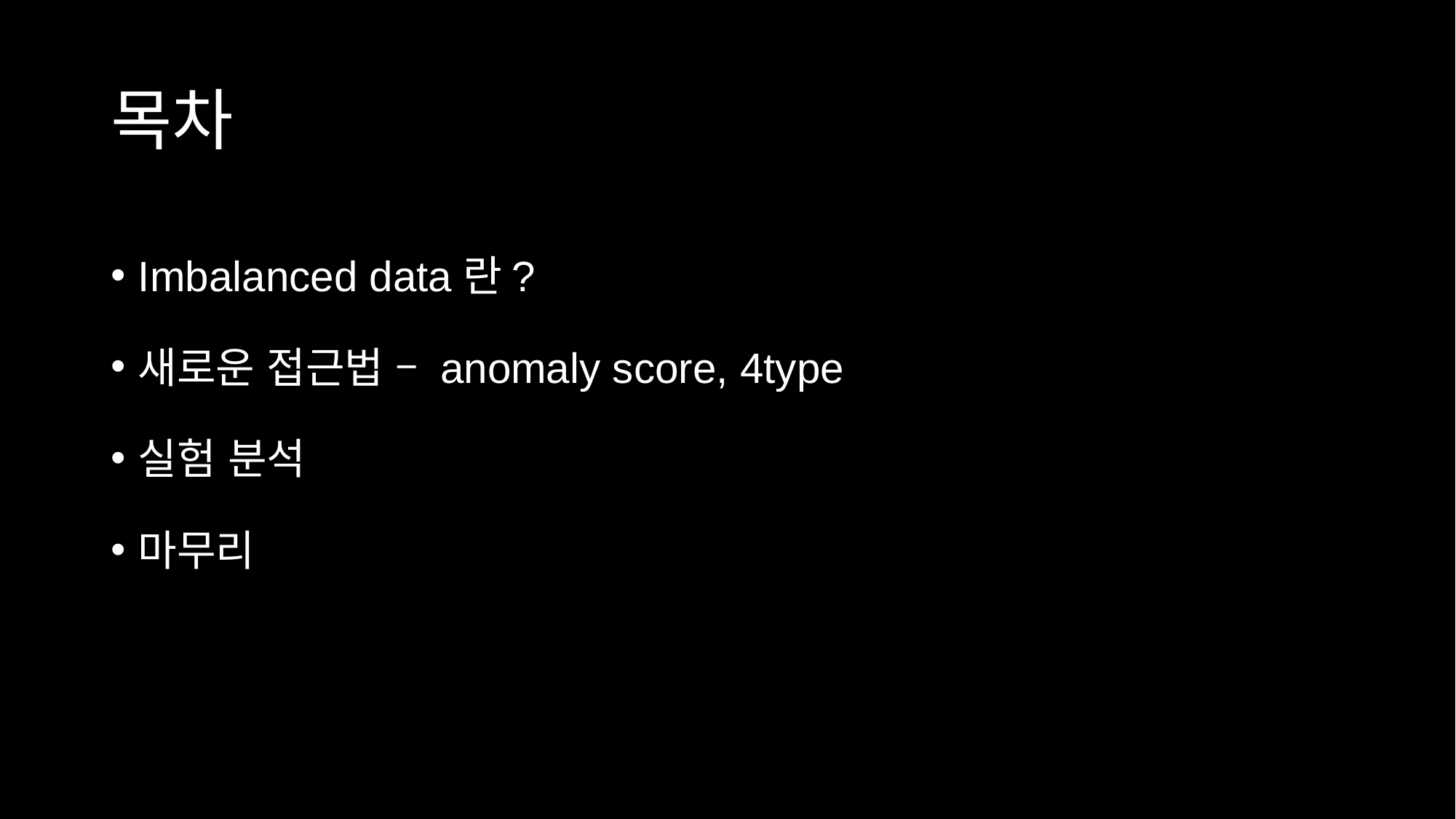

# 목차
Imbalanced data란?
새로운 접근법 – anomaly score, 4type
실험 분석
마무리